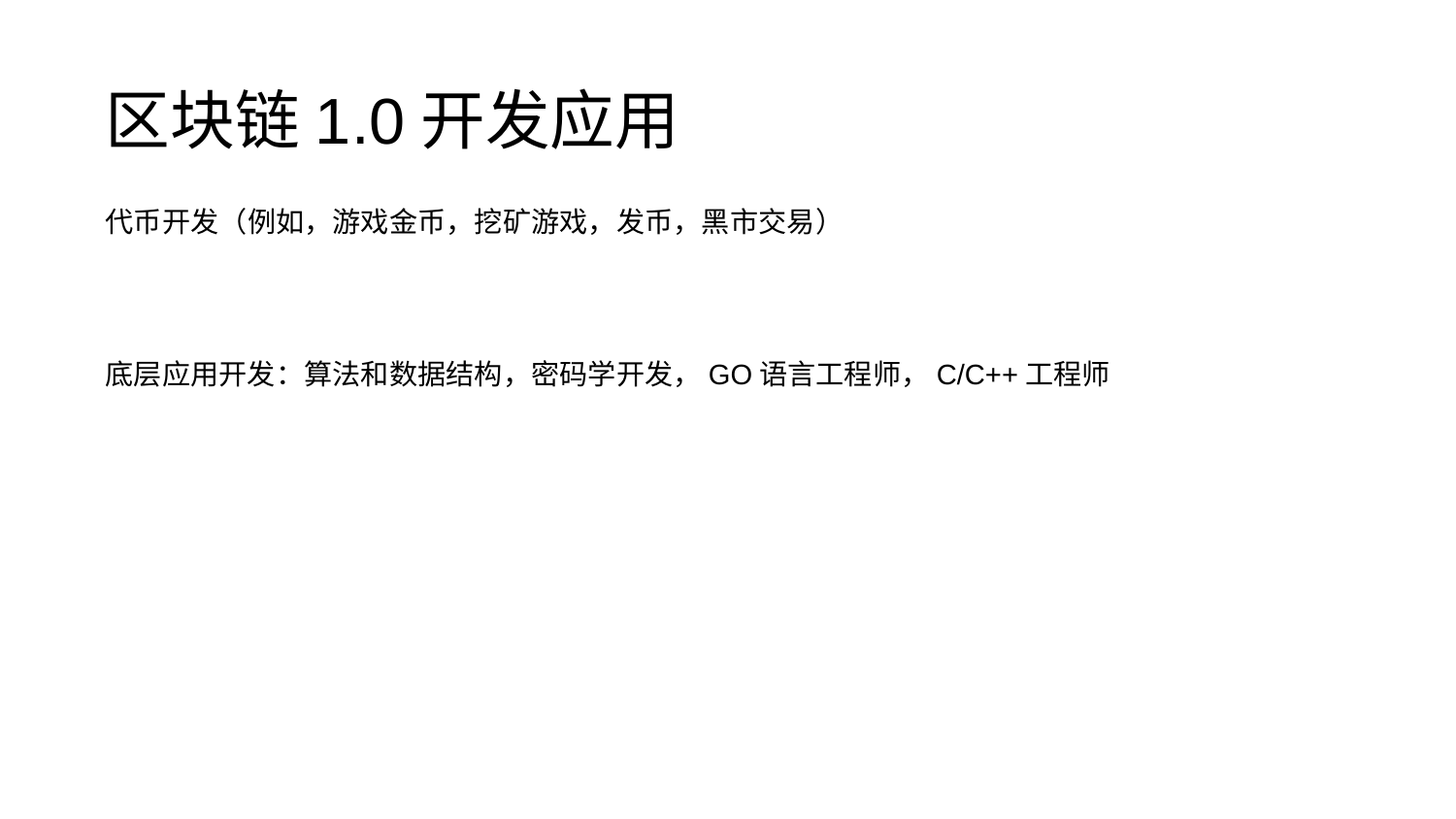

# 区块链1.0开发应用

代币开发（例如，游戏金币，挖矿游戏，发币，黑市交易）

底层应用开发：算法和数据结构，密码学开发，GO语言工程师，C/C++工程师